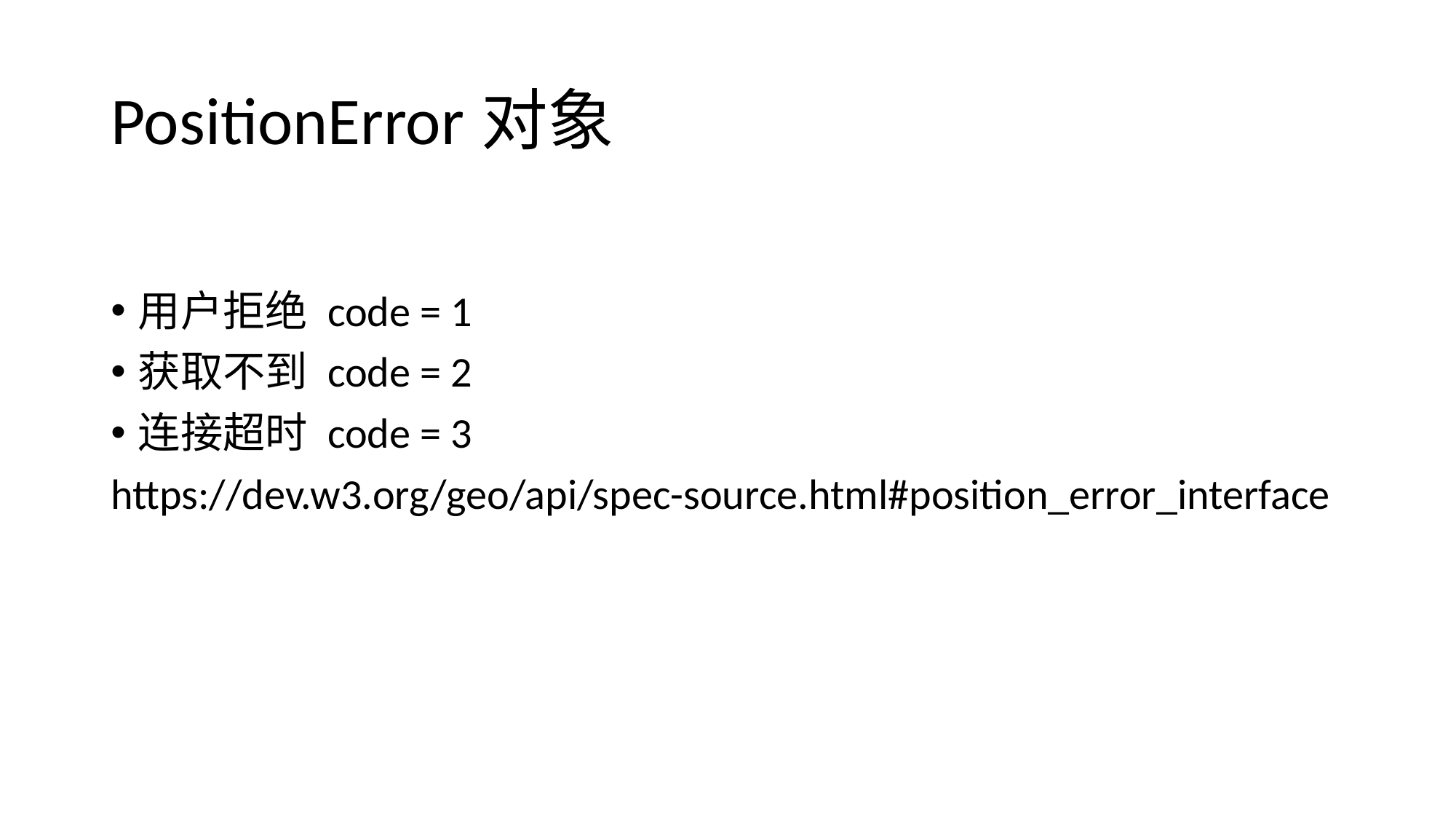

# PositionError对象

用户拒绝 code = 1
获取不到 code = 2
连接超时 code = 3
https://dev.w3.org/geo/api/spec-source.html#position_error_interface